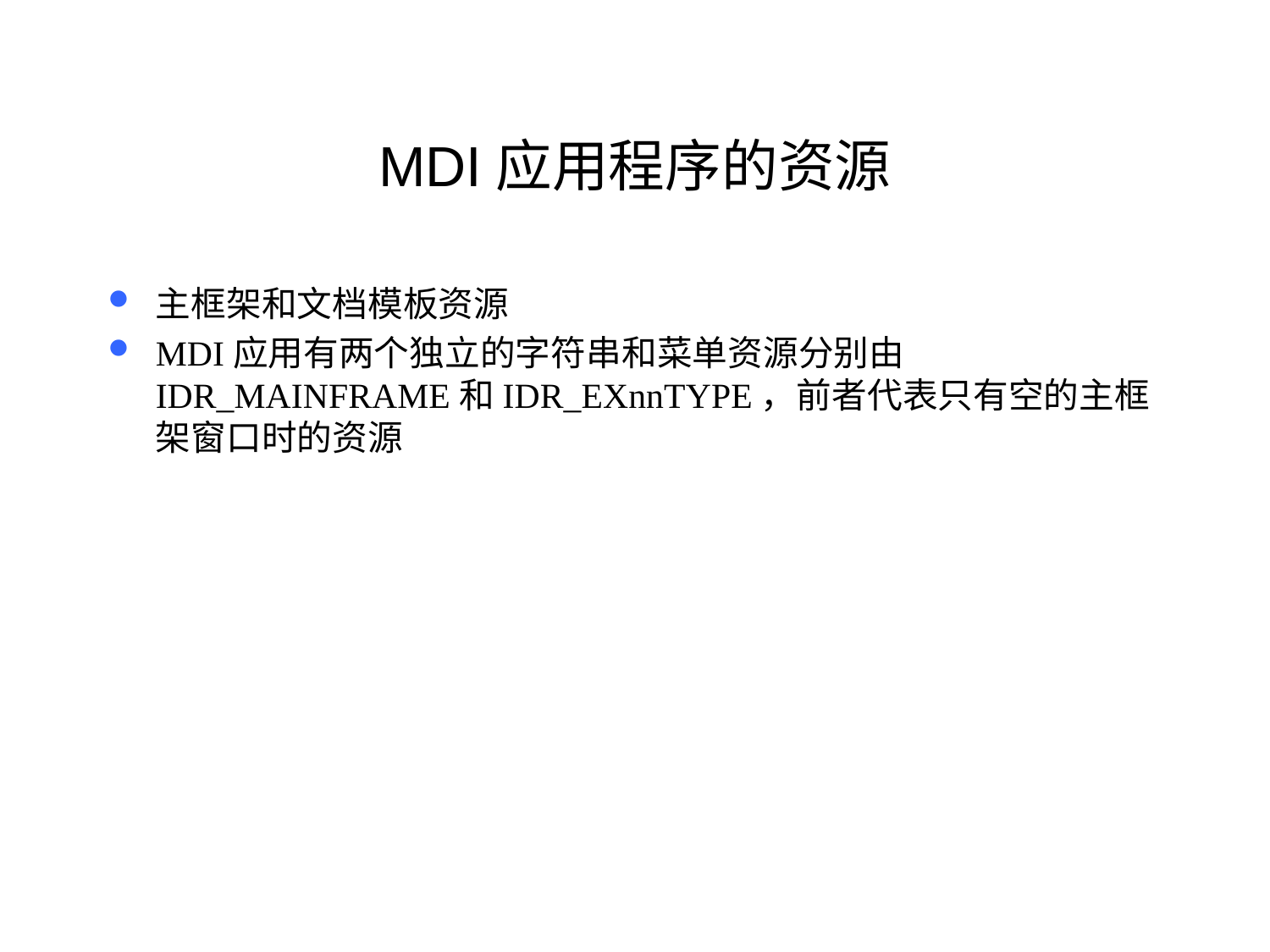

# MDI应用程序的资源
主框架和文档模板资源
MDI应用有两个独立的字符串和菜单资源分别由IDR_MAINFRAME和IDR_EXnnTYPE，前者代表只有空的主框架窗口时的资源
132